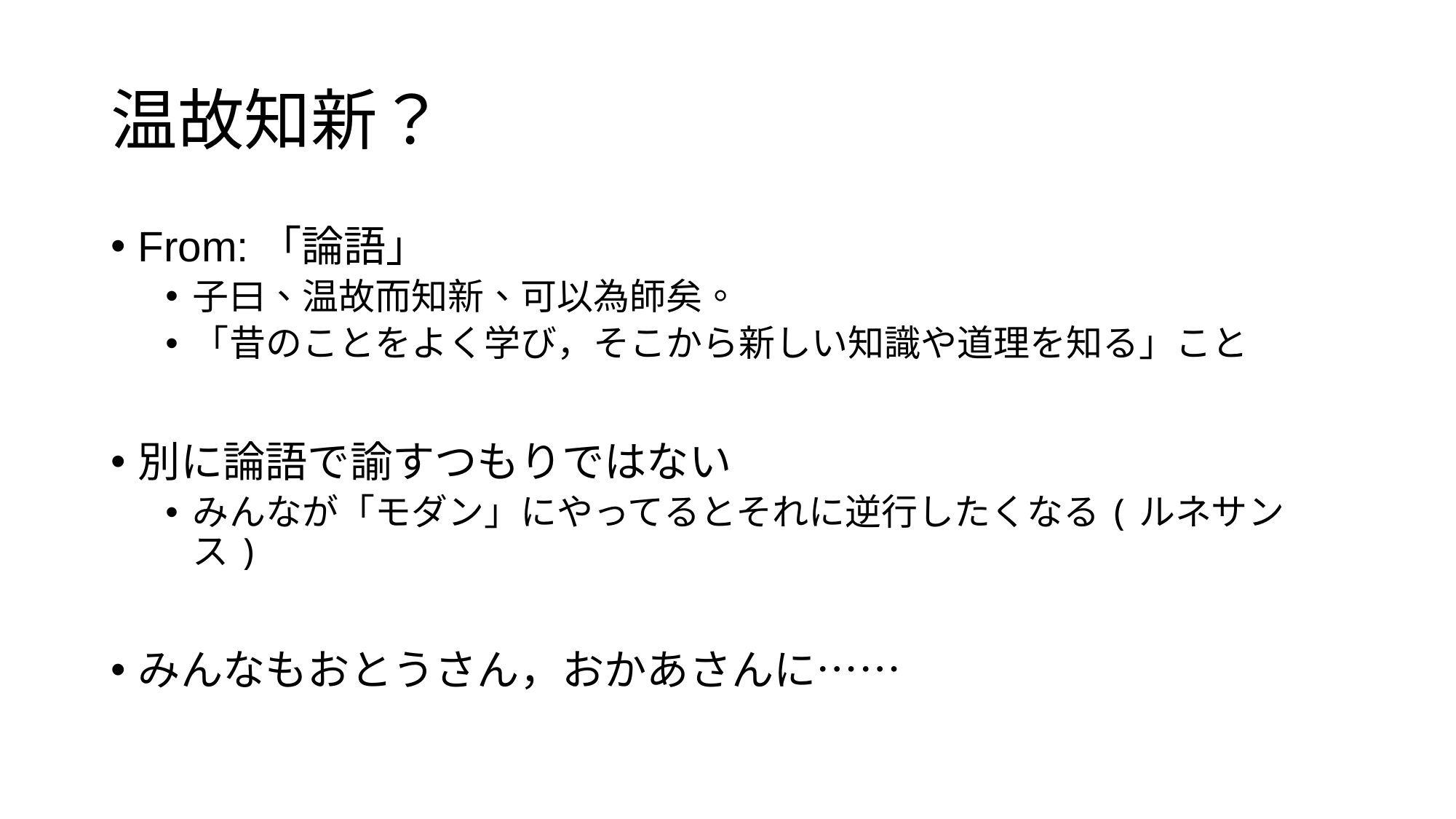

# 温故知新？
From:「論語」
子曰、温故而知新、可以為師矣。
「昔のことをよく学び，そこから新しい知識や道理を知る」こと

別に論語で諭すつもりではない
みんなが「モダン」にやってるとそれに逆行したくなる(ルネサンス)

みんなもおとうさん，おかあさんに……